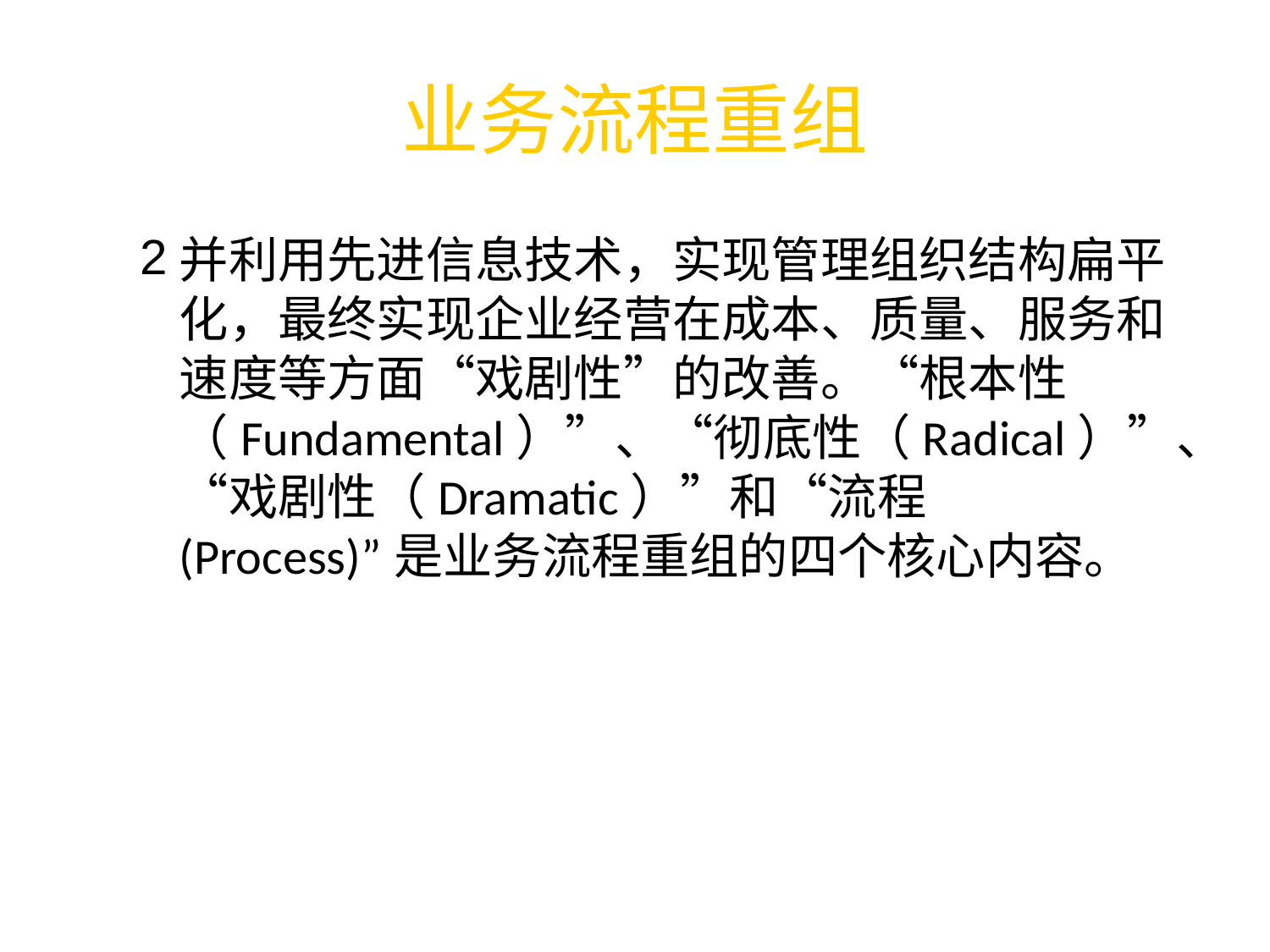

# 业务流程重组
并利用先进信息技术，实现管理组织结构扁平化，最终实现企业经营在成本、质量、服务和速度等方面“戏剧性”的改善。“根本性（Fundamental）”、“彻底性（Radical）”、“戏剧性（Dramatic）”和“流程(Process)”是业务流程重组的四个核心内容。